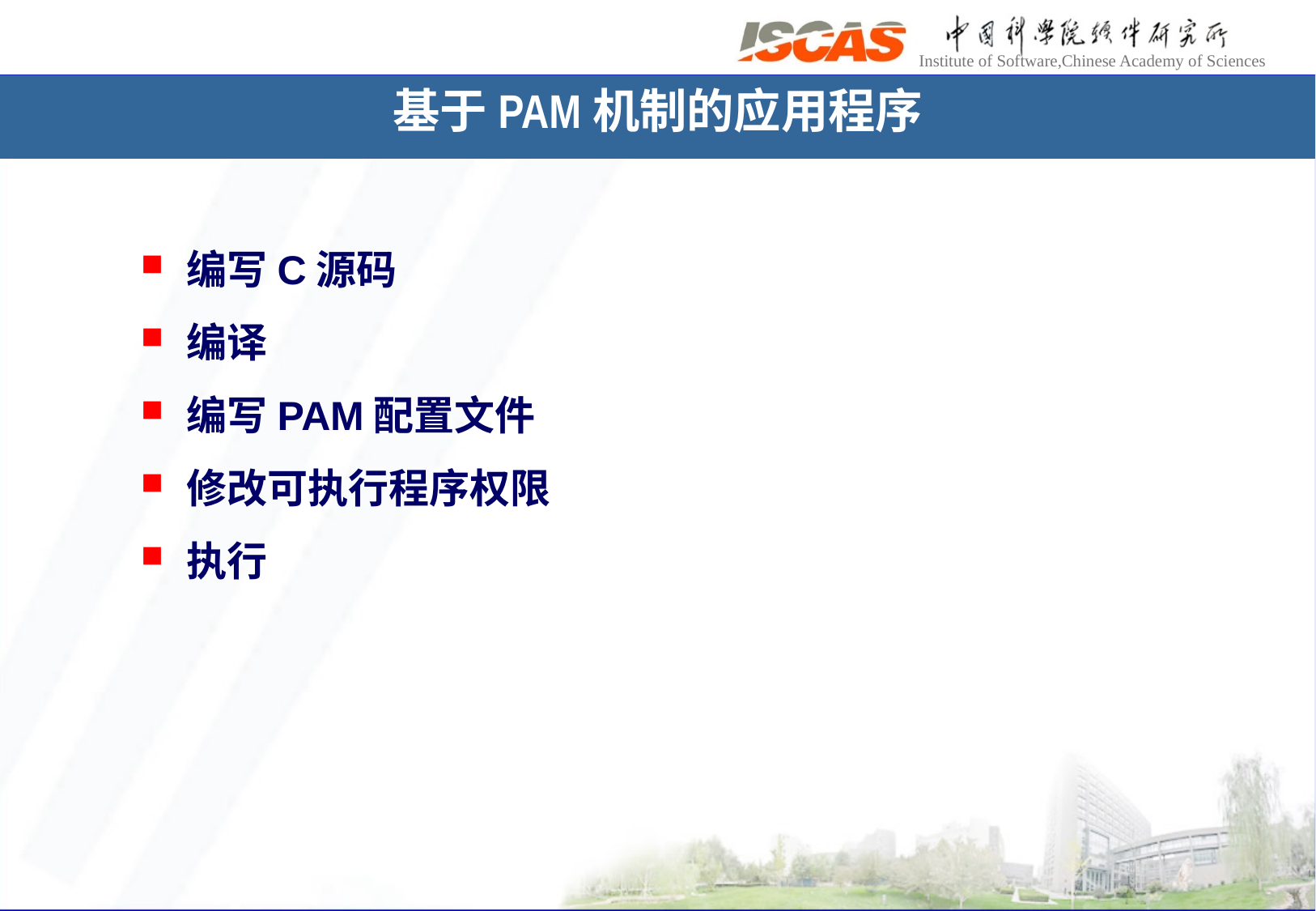

# 基于PAM机制的应用程序
编写C源码
编译
编写PAM配置文件
修改可执行程序权限
执行